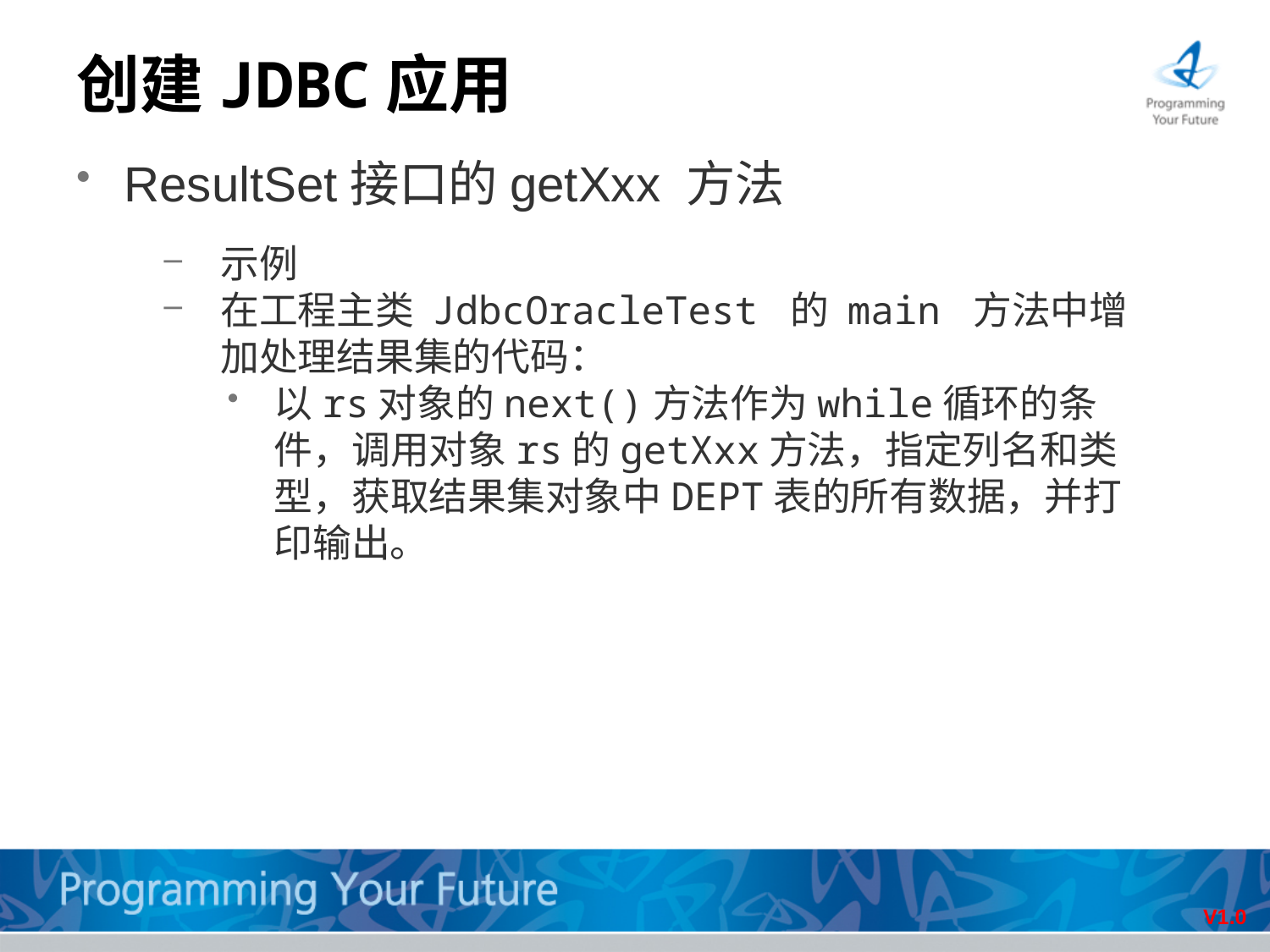

# 创建JDBC应用
ResultSet接口的getXxx 方法
示例
在工程主类 JdbcOracleTest 的 main 方法中增加处理结果集的代码：
以rs对象的next()方法作为while循环的条件，调用对象rs的getXxx方法，指定列名和类型，获取结果集对象中DEPT表的所有数据，并打印输出。